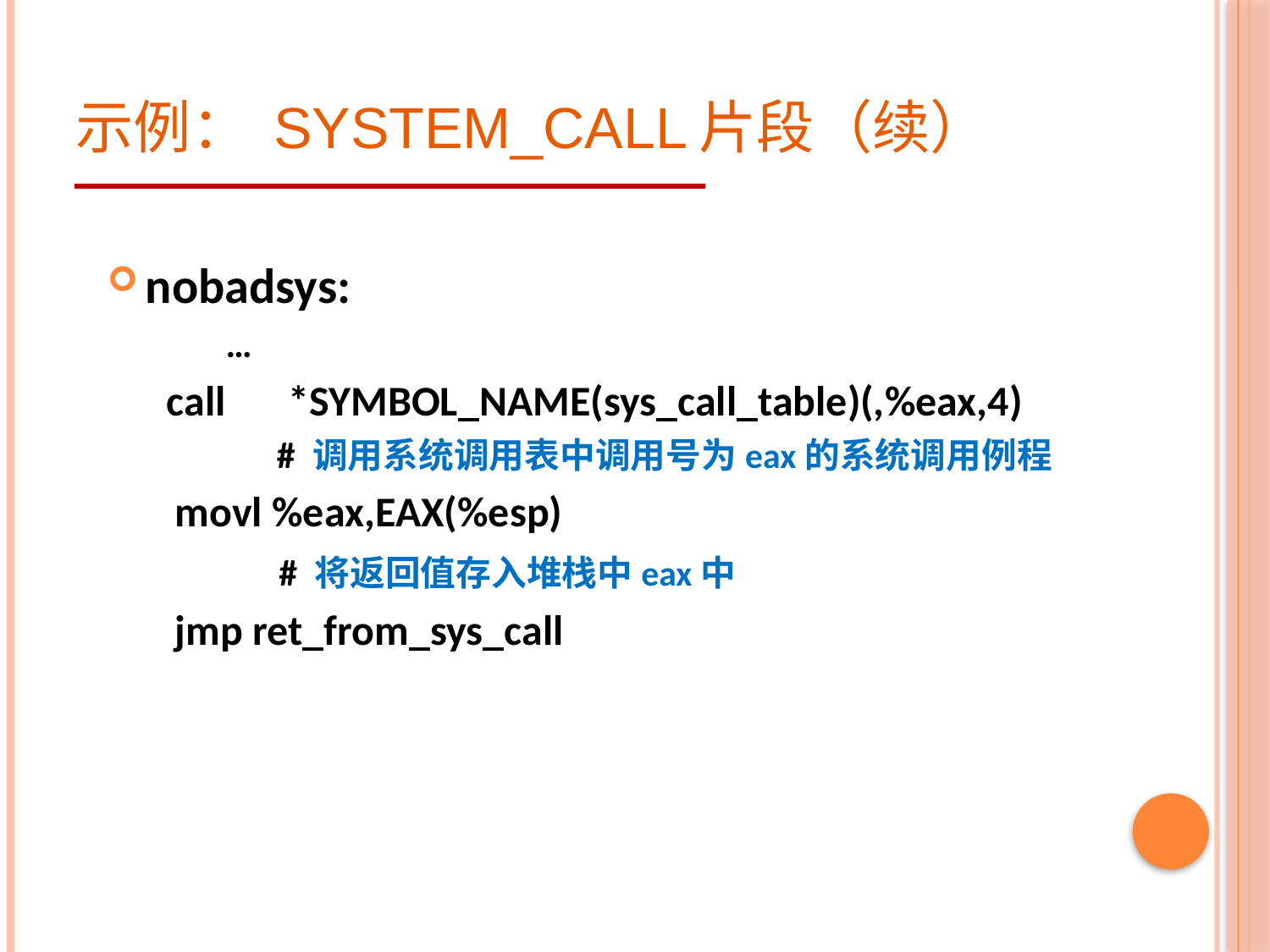

# 示例： system_call片段（续）
nobadsys:
        …
 call　*SYMBOL_NAME(sys_call_table)(,%eax,4)
              # 调用系统调用表中调用号为eax的系统调用例程
  movl %eax,EAX(%esp)
              # 将返回值存入堆栈中eax中
  jmp ret_from_sys_call